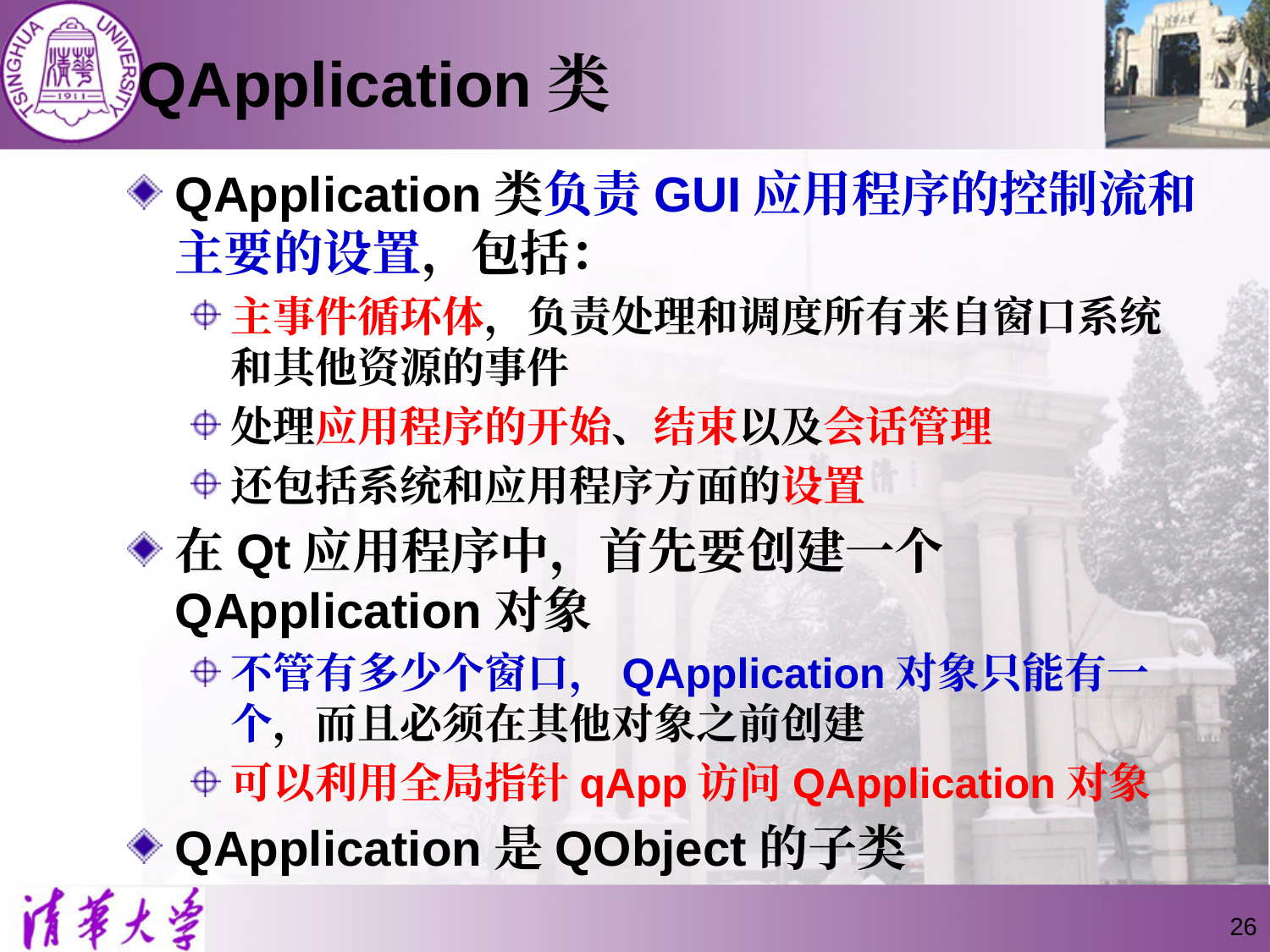

# QApplication类
QApplication类负责GUI应用程序的控制流和主要的设置，包括：
主事件循环体，负责处理和调度所有来自窗口系统和其他资源的事件
处理应用程序的开始、结束以及会话管理
还包括系统和应用程序方面的设置
在Qt应用程序中，首先要创建一个QApplication对象
不管有多少个窗口，QApplication对象只能有一个，而且必须在其他对象之前创建
可以利用全局指针qApp访问QApplication对象
QApplication是QObject的子类
26